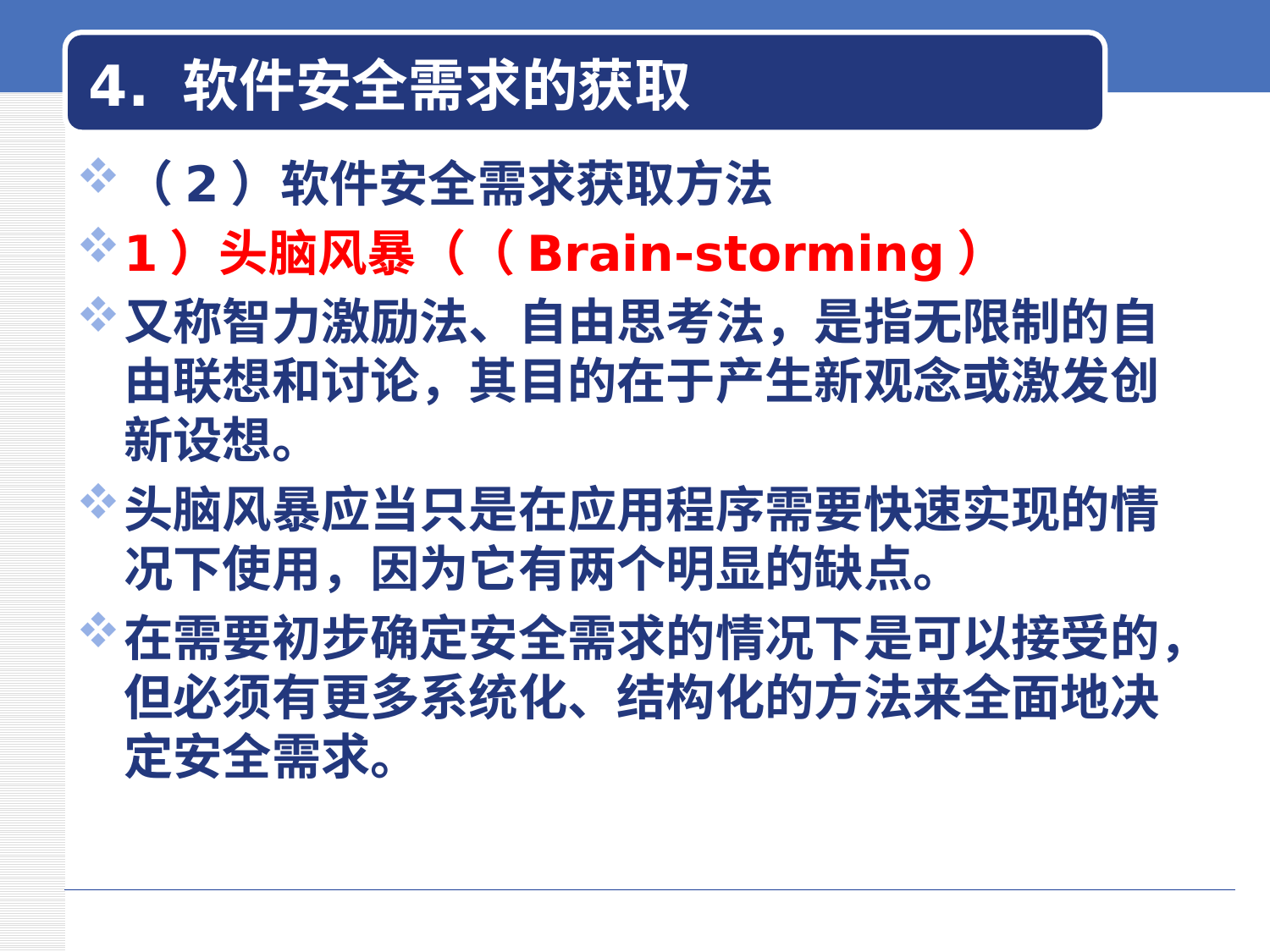

# 4. 软件安全需求的获取
（2）软件安全需求获取方法
1）头脑风暴（（Brain-storming）
又称智力激励法、自由思考法，是指无限制的自由联想和讨论，其目的在于产生新观念或激发创新设想。
头脑风暴应当只是在应用程序需要快速实现的情况下使用，因为它有两个明显的缺点。
在需要初步确定安全需求的情况下是可以接受的，但必须有更多系统化、结构化的方法来全面地决定安全需求。